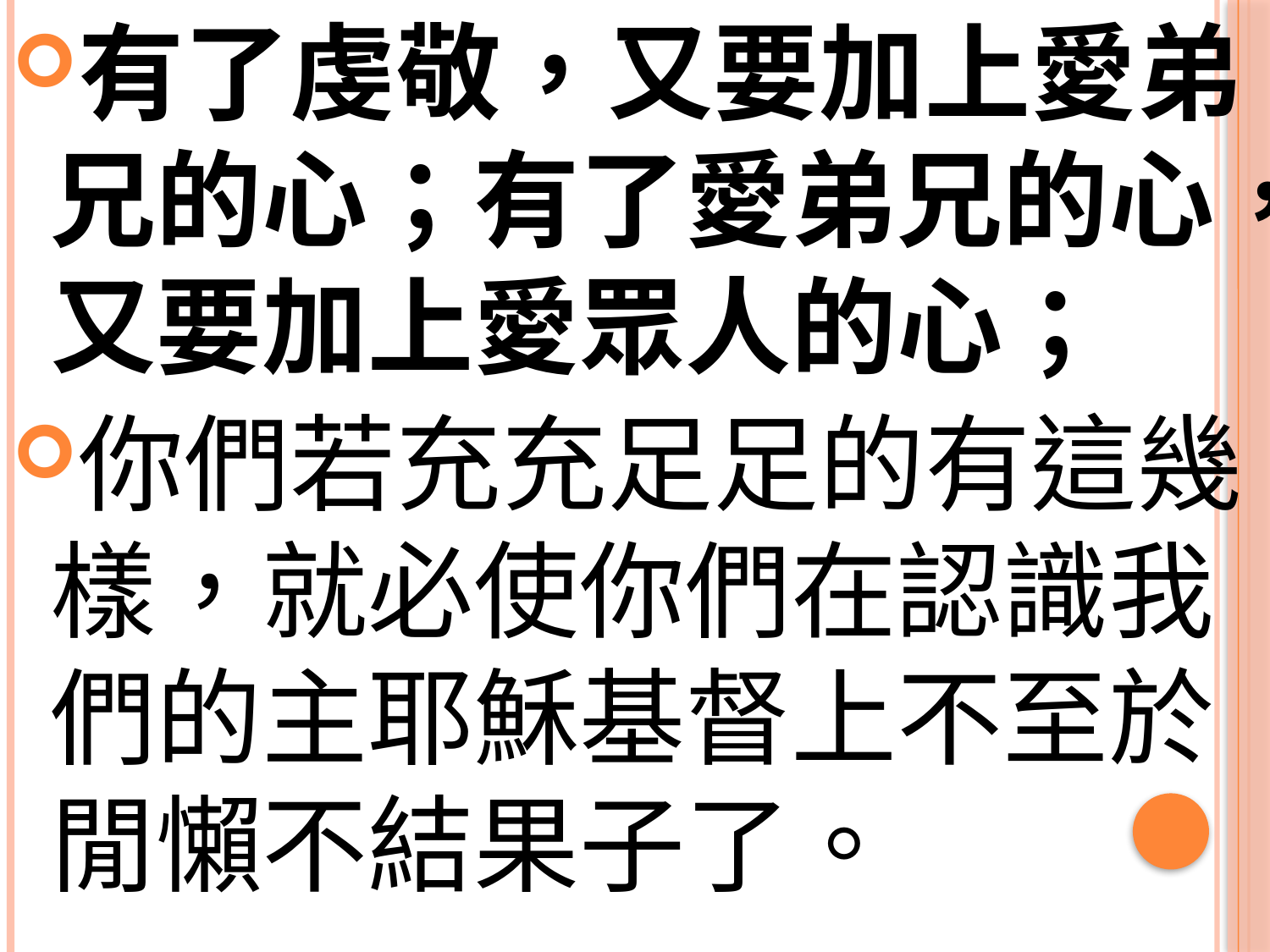

有了虔敬，又要加上愛弟兄的心；有了愛弟兄的心，又要加上愛眾人的心；
你們若充充足足的有這幾樣，就必使你們在認識我們的主耶穌基督上不至於閒懶不結果子了。